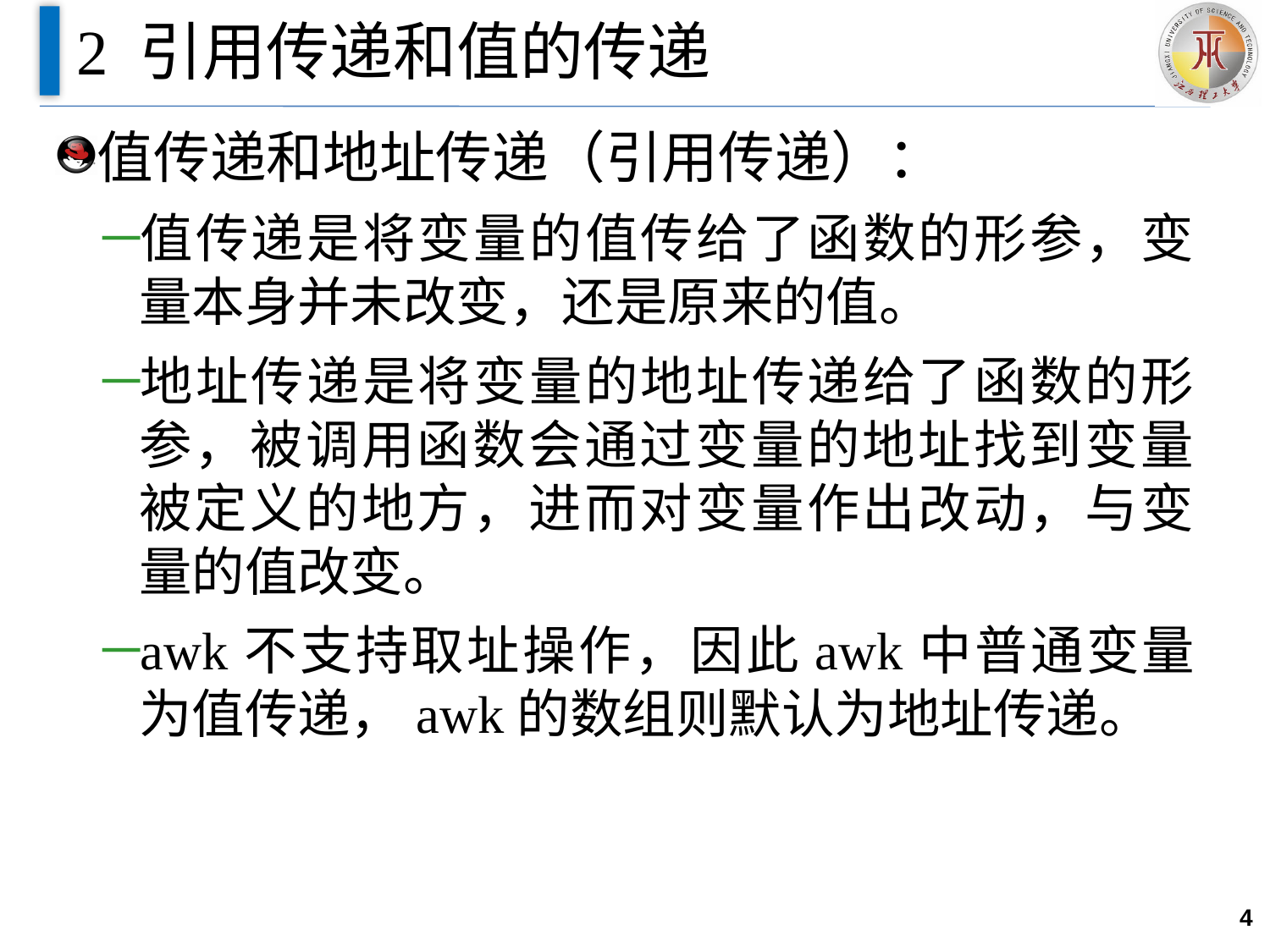

# 2 引用传递和值的传递
值传递和地址传递（引用传递）：
值传递是将变量的值传给了函数的形参，变量本身并未改变，还是原来的值。
地址传递是将变量的地址传递给了函数的形参，被调用函数会通过变量的地址找到变量被定义的地方，进而对变量作出改动，与变量的值改变。
awk不支持取址操作，因此awk中普通变量为值传递，awk的数组则默认为地址传递。
4